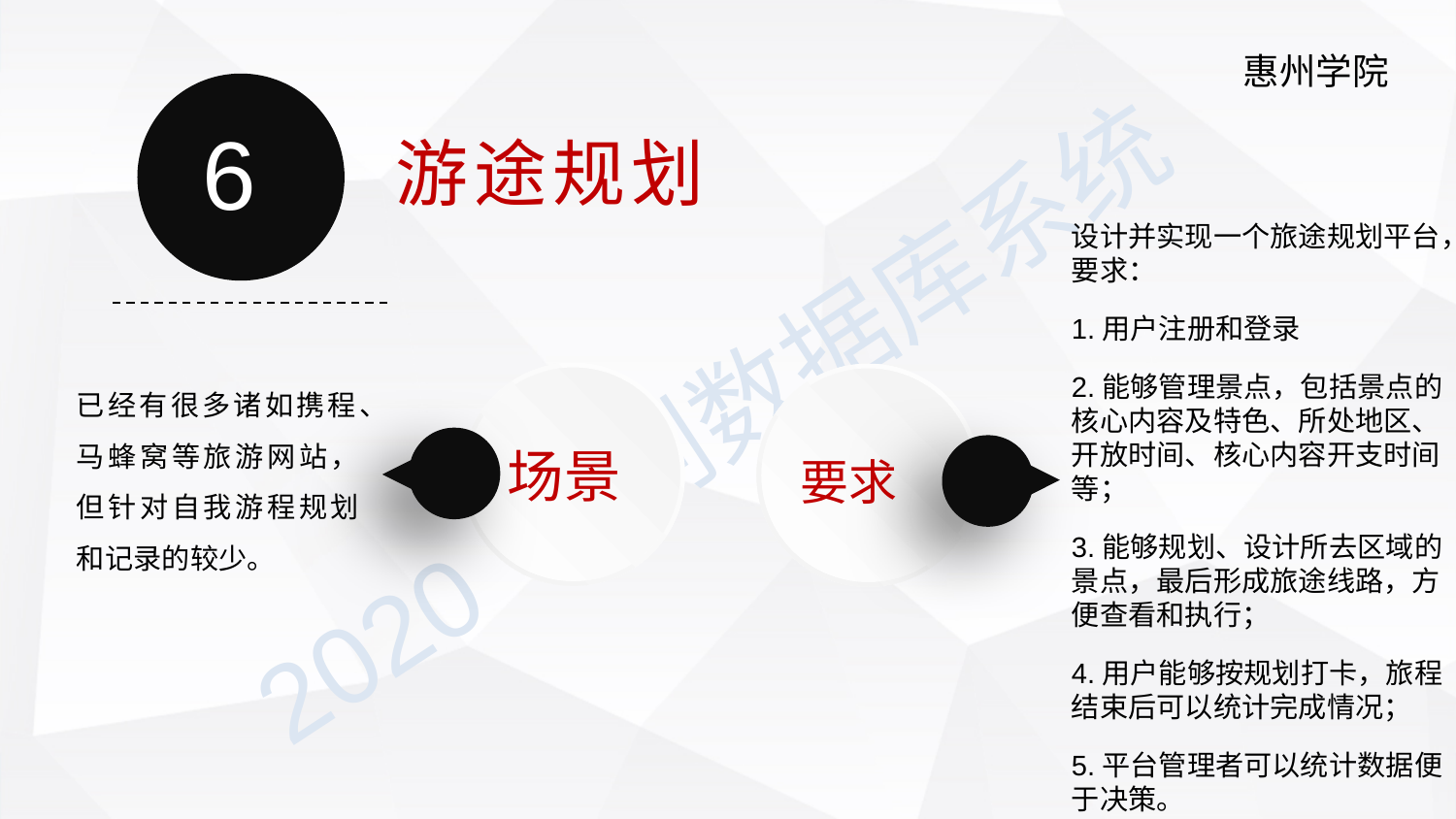

6
游途规划
设计并实现一个旅途规划平台，要求：
1.用户注册和登录
2.能够管理景点，包括景点的核心内容及特色、所处地区、开放时间、核心内容开支时间等；
3.能够规划、设计所去区域的景点，最后形成旅途线路，方便查看和执行；
4.用户能够按规划打卡，旅程结束后可以统计完成情况；
5.平台管理者可以统计数据便于决策。

已经有很多诸如携程、马蜂窝等旅游网站，但针对自我游程规划和记录的较少。

场景
要求